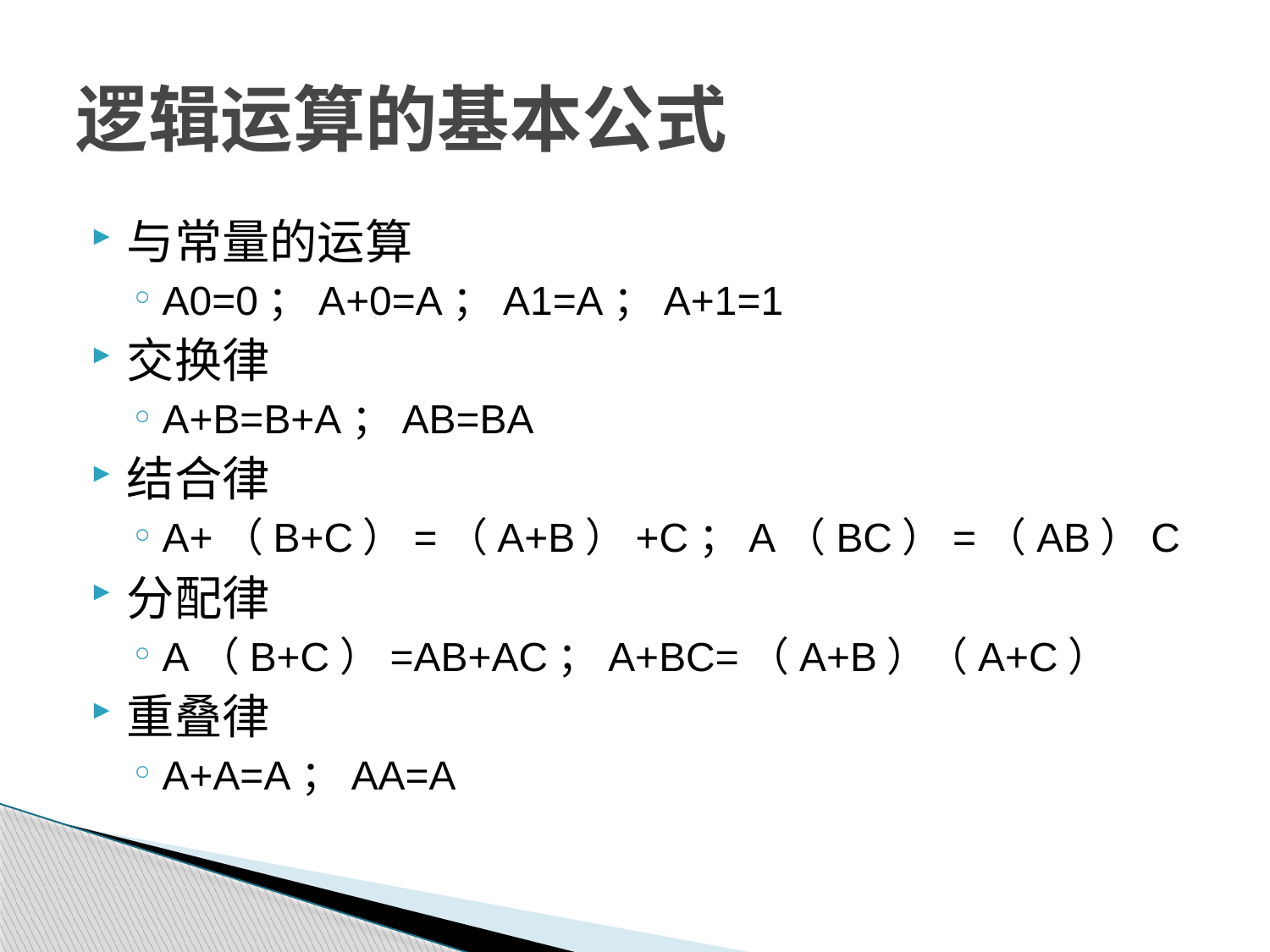

# 逻辑运算的基本公式
与常量的运算
A0=0；A+0=A；A1=A；A+1=1
交换律
A+B=B+A；AB=BA
结合律
A+（B+C）=（A+B）+C；A（BC）=（AB）C
分配律
A（B+C）=AB+AC；A+BC=（A+B）（A+C）
重叠律
A+A=A；AA=A